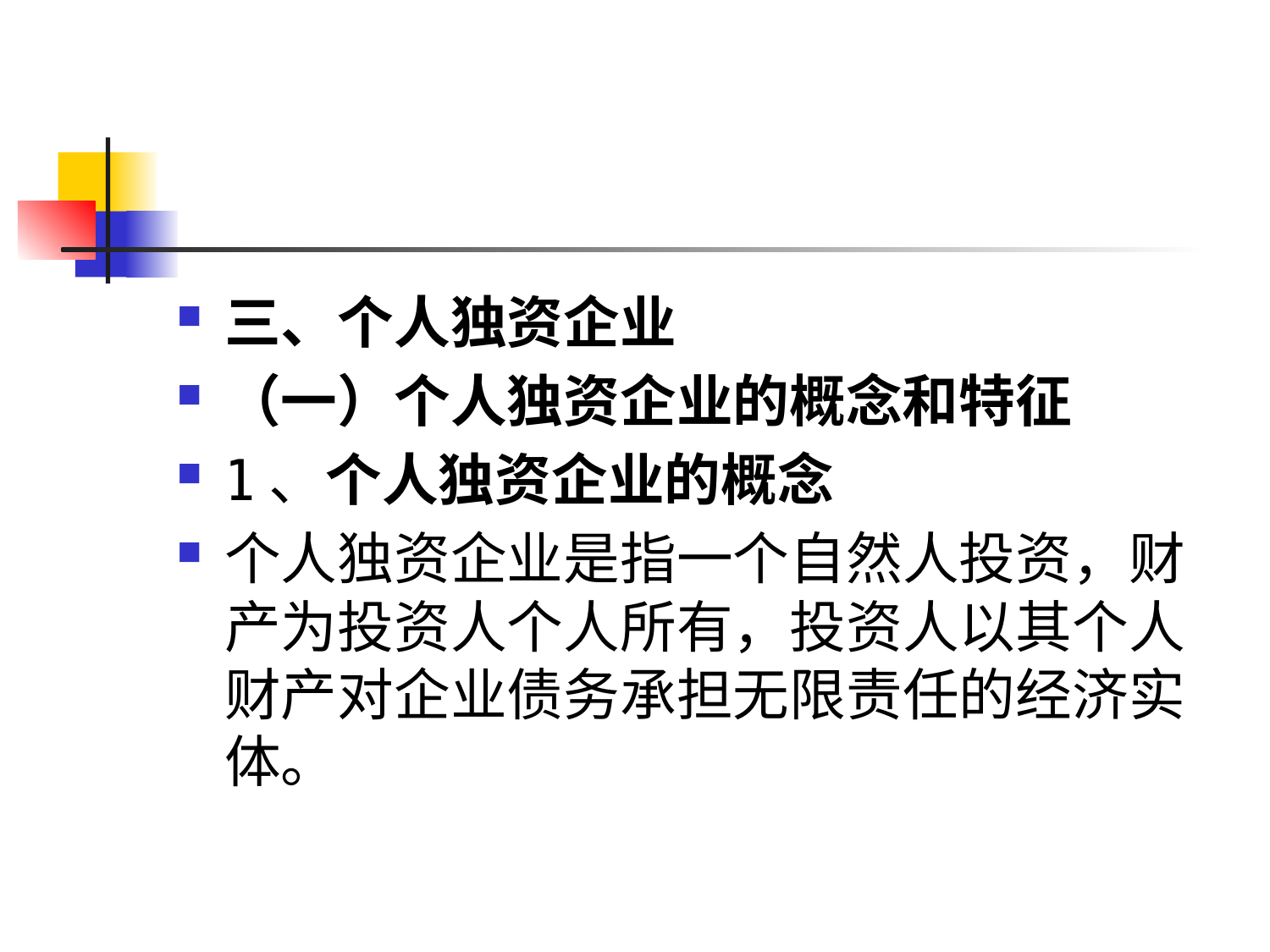

#
三、个人独资企业
（一）个人独资企业的概念和特征
1、个人独资企业的概念
个人独资企业是指一个自然人投资，财产为投资人个人所有，投资人以其个人财产对企业债务承担无限责任的经济实体。